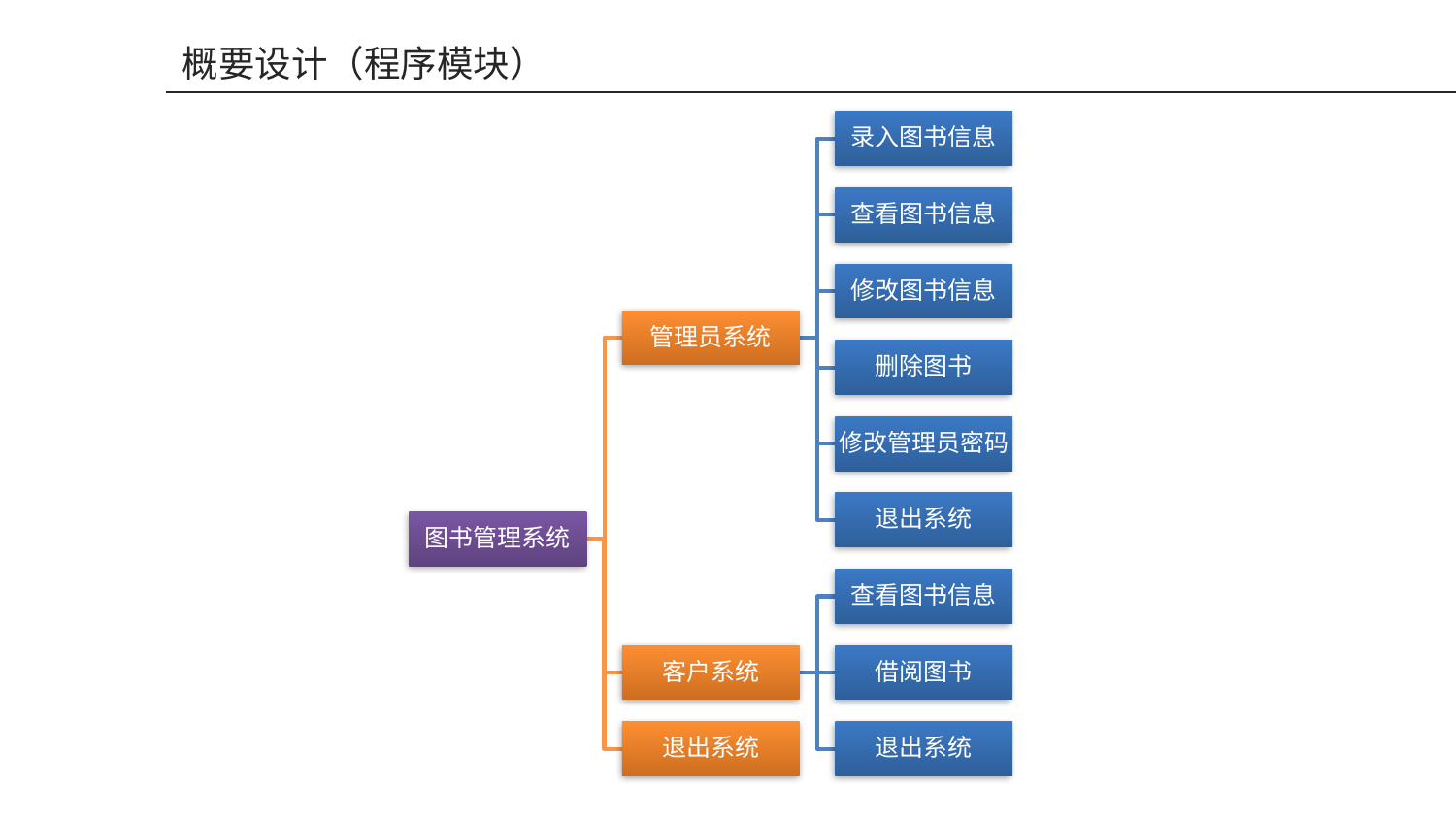

概要设计（程序模块）
图书管理系统
管理员系统
录入图书信息
查看图书信息
修改图书信息
删除图书
修改管理员密码
退出系统
客户系统
查看图书信息
借阅图书
退出系统
退出系统